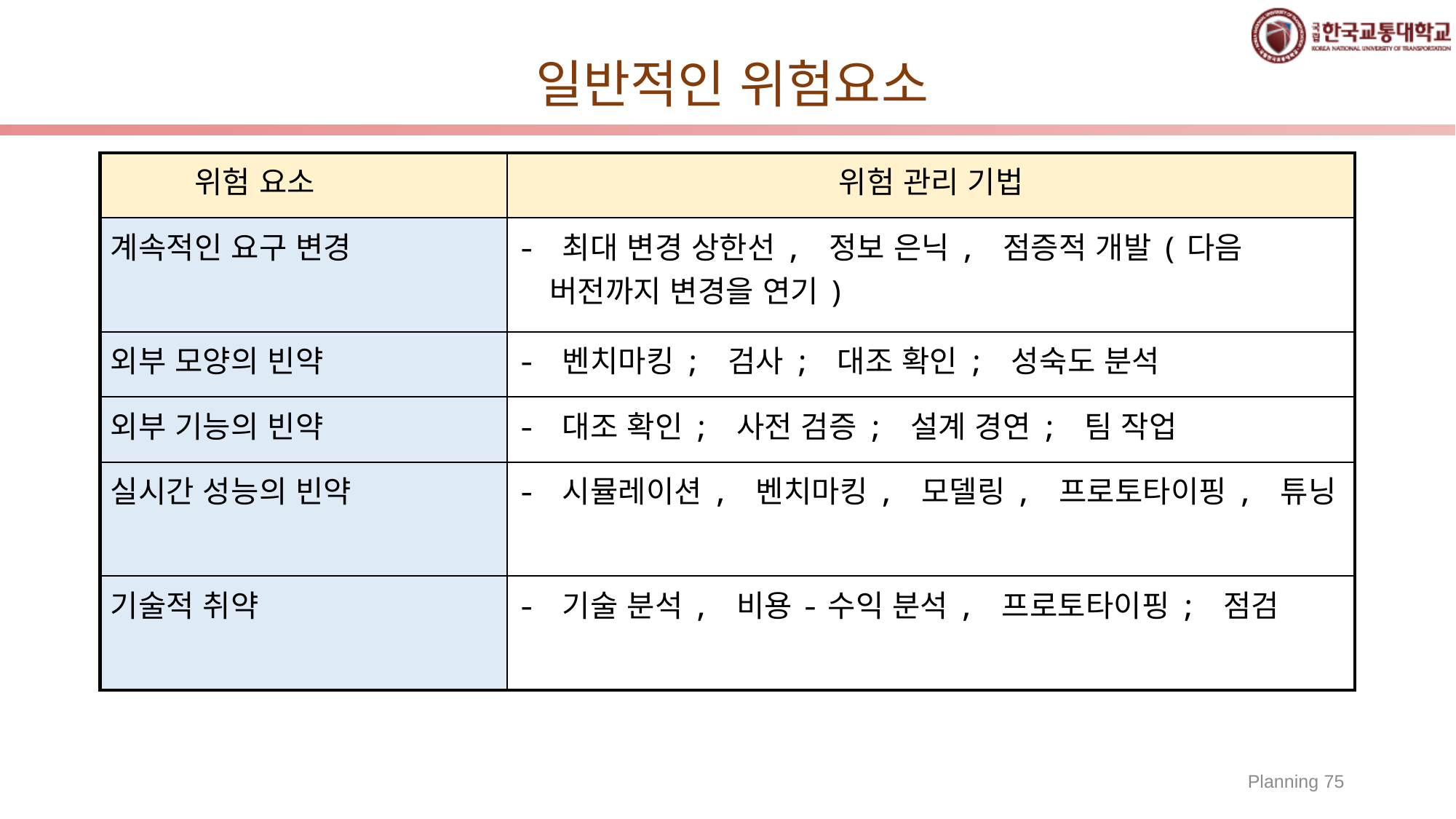

# 일반적인 위험요소
| 위험 요소 | 위험 관리 기법 |
| --- | --- |
| 계속적인 요구 변경 | - 최대 변경 상한선, 정보 은닉, 점증적 개발(다음 버전까지 변경을 연기) |
| 외부 모양의 빈약 | - 벤치마킹; 검사; 대조 확인; 성숙도 분석 |
| 외부 기능의 빈약 | - 대조 확인; 사전 검증; 설계 경연; 팀 작업 |
| 실시간 성능의 빈약 | - 시뮬레이션, 벤치마킹, 모델링, 프로토타이핑, 튜닝 |
| 기술적 취약 | - 기술 분석, 비용-수익 분석, 프로토타이핑; 점검 |
Planning 75